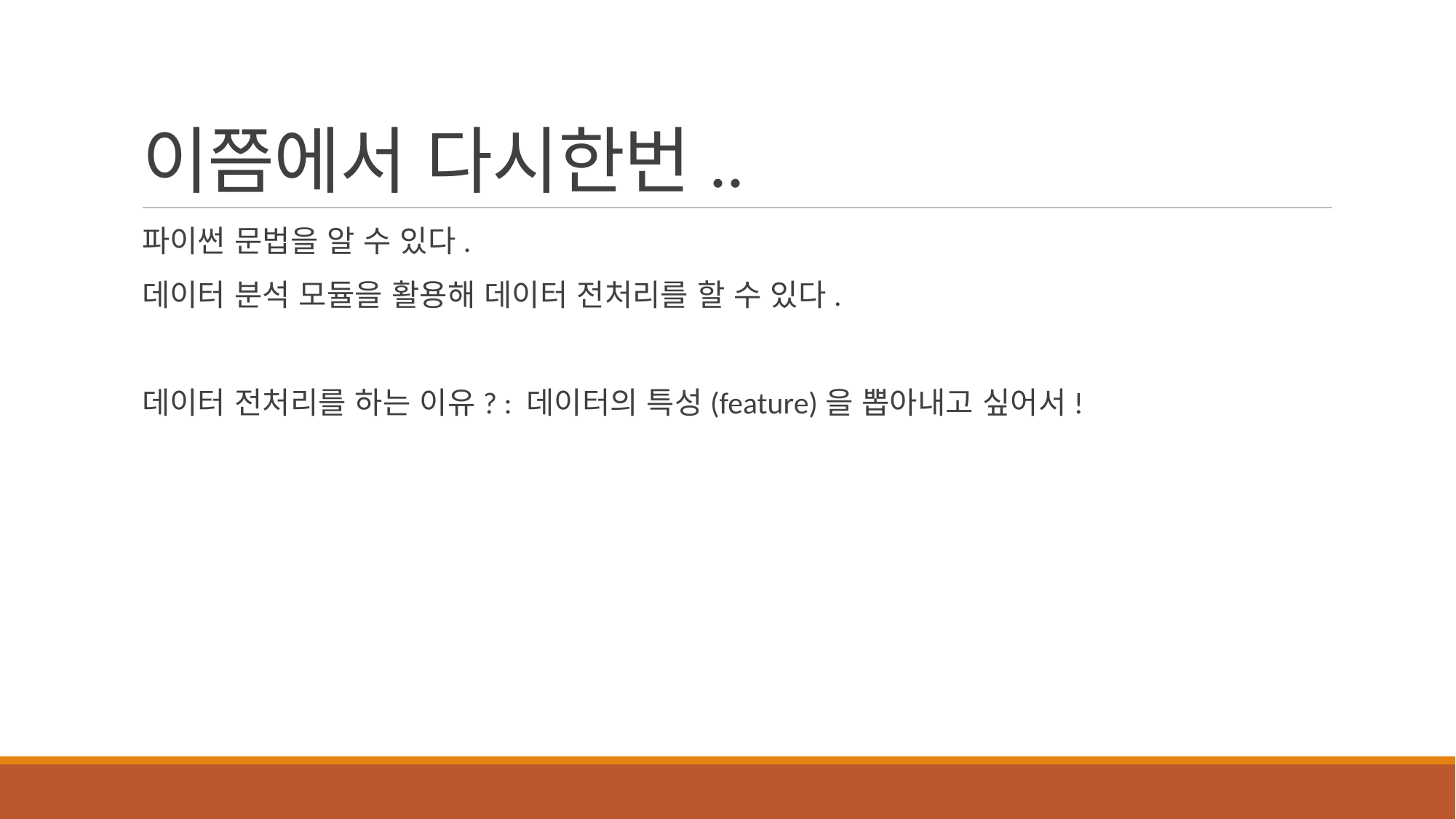

# 이쯤에서 다시한번..
파이썬 문법을 알 수 있다.
데이터 분석 모듈을 활용해 데이터 전처리를 할 수 있다.

데이터 전처리를 하는 이유? : 데이터의 특성(feature)을 뽑아내고 싶어서!